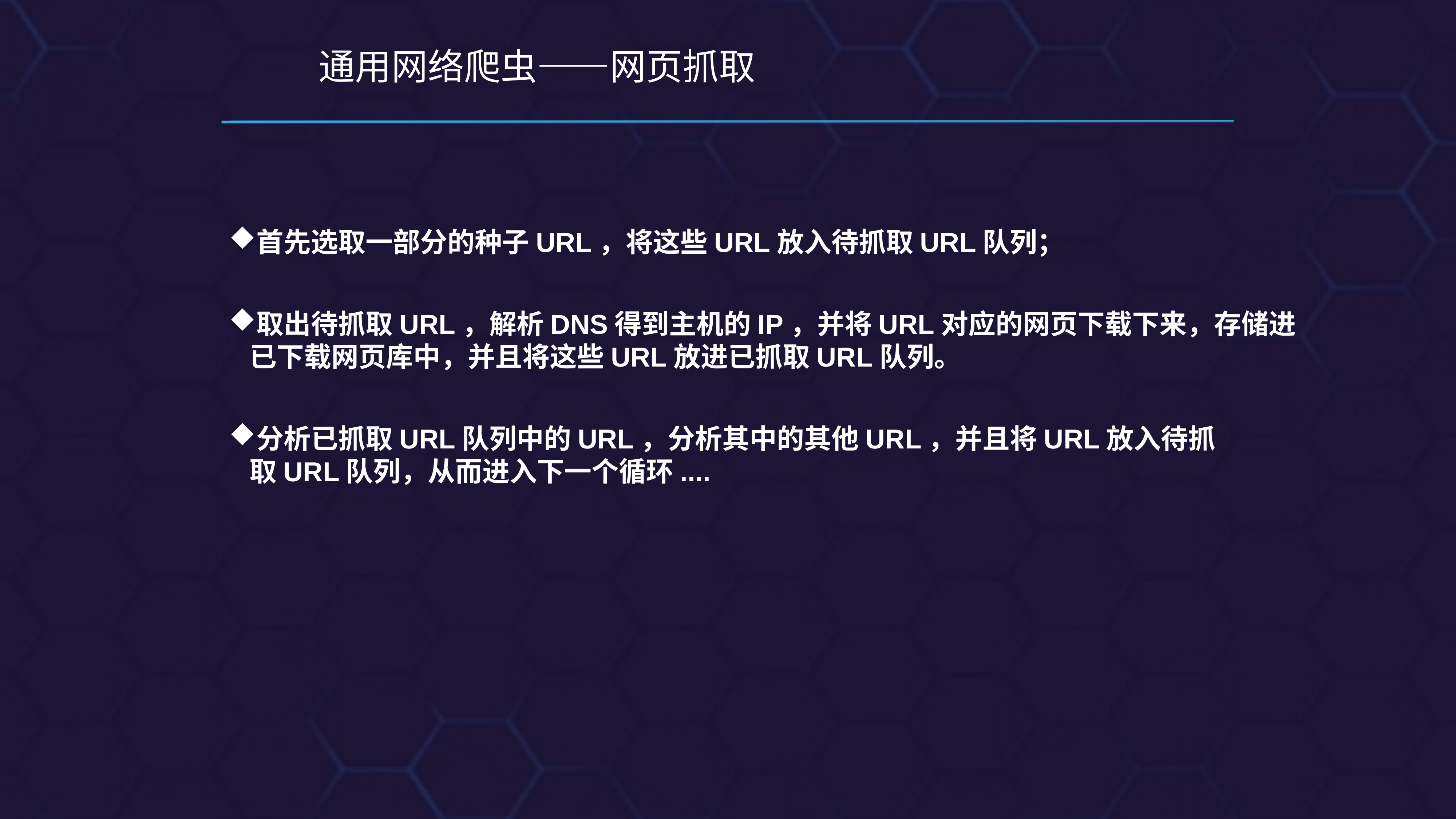

# 通用网络爬虫——网页抓取
首先选取一部分的种子URL，将这些URL放入待抓取URL队列；
取出待抓取URL，解析DNS得到主机的IP，并将URL对应的网页下载下来，存储进已下载网页库中，并且将这些URL放进已抓取URL队列。
分析已抓取URL队列中的URL，分析其中的其他URL，并且将URL放入待抓取URL队列，从而进入下一个循环....